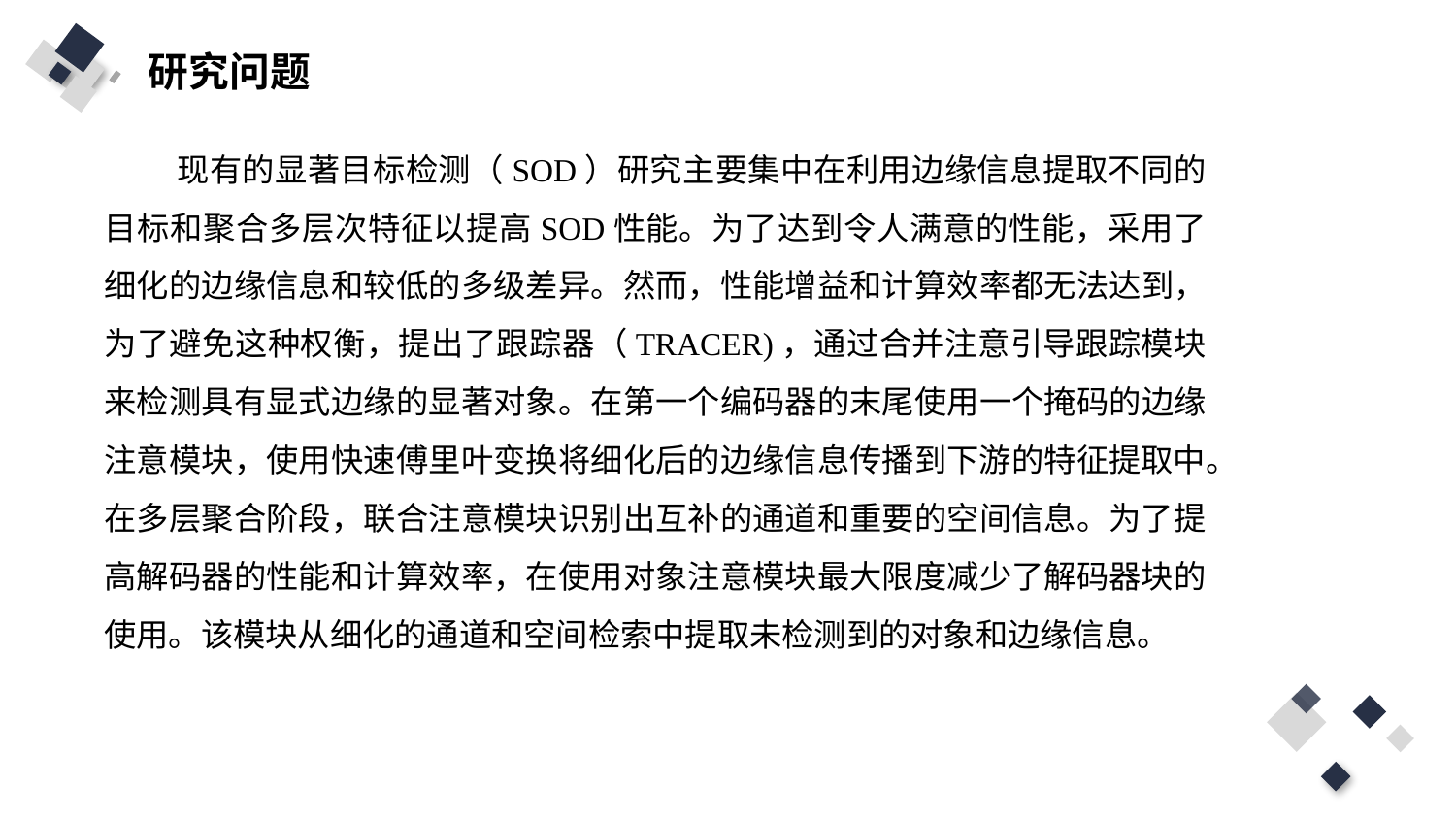

研究问题
现有的显著目标检测（SOD）研究主要集中在利用边缘信息提取不同的目标和聚合多层次特征以提高SOD性能。为了达到令人满意的性能，采用了细化的边缘信息和较低的多级差异。然而，性能增益和计算效率都无法达到，为了避免这种权衡，提出了跟踪器（TRACER)，通过合并注意引导跟踪模块来检测具有显式边缘的显著对象。在第一个编码器的末尾使用一个掩码的边缘注意模块，使用快速傅里叶变换将细化后的边缘信息传播到下游的特征提取中。在多层聚合阶段，联合注意模块识别出互补的通道和重要的空间信息。为了提高解码器的性能和计算效率，在使用对象注意模块最大限度减少了解码器块的使用。该模块从细化的通道和空间检索中提取未检测到的对象和边缘信息。

标题内	容
单击此处添加文字阐述，添加简短问题说明文字

标题内	容
单击此处添加文字阐述，添加简短问题说明文字